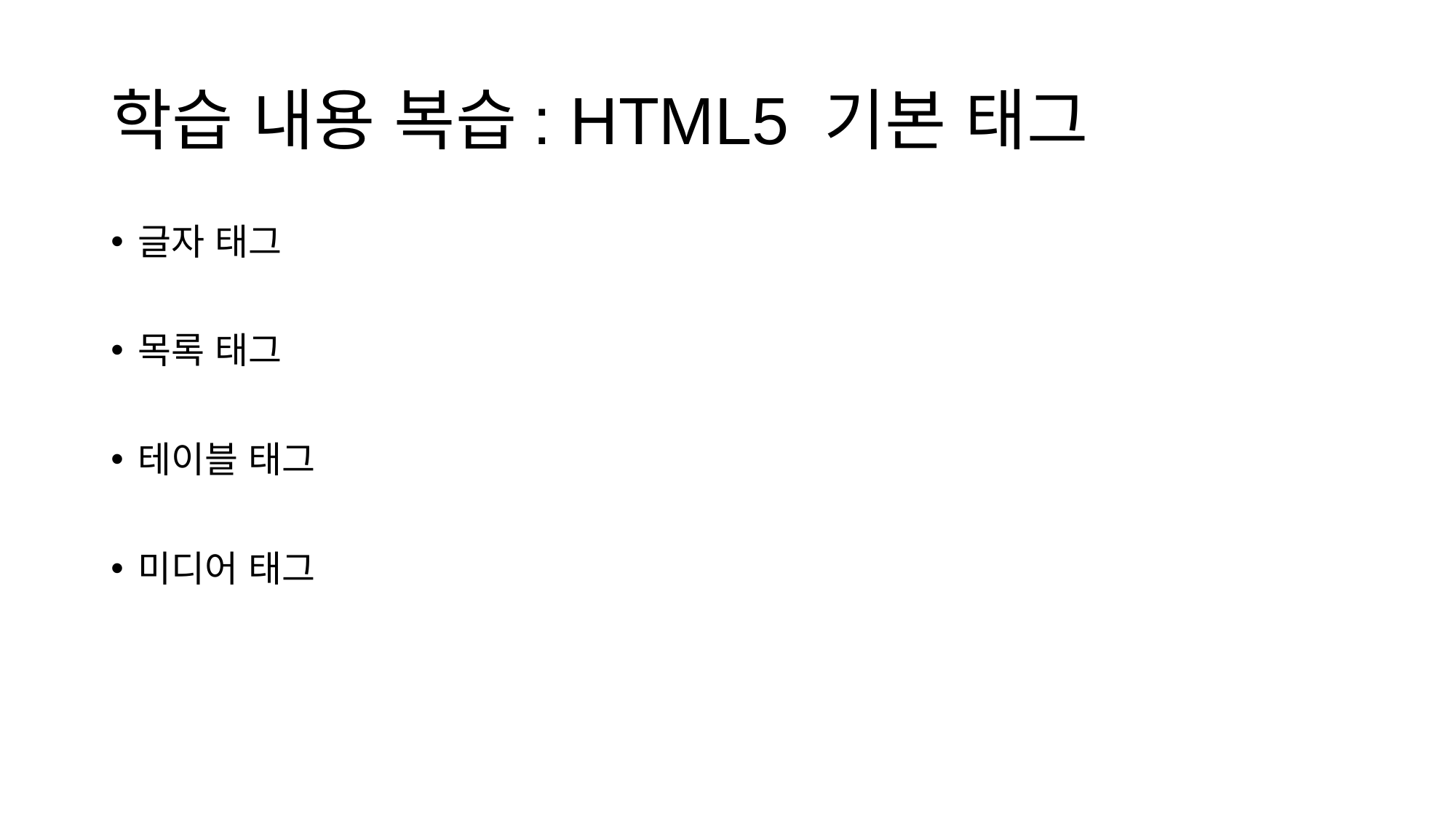

# 학습 내용 복습: HTML5 기본 태그
글자 태그

목록 태그

테이블 태그

미디어 태그